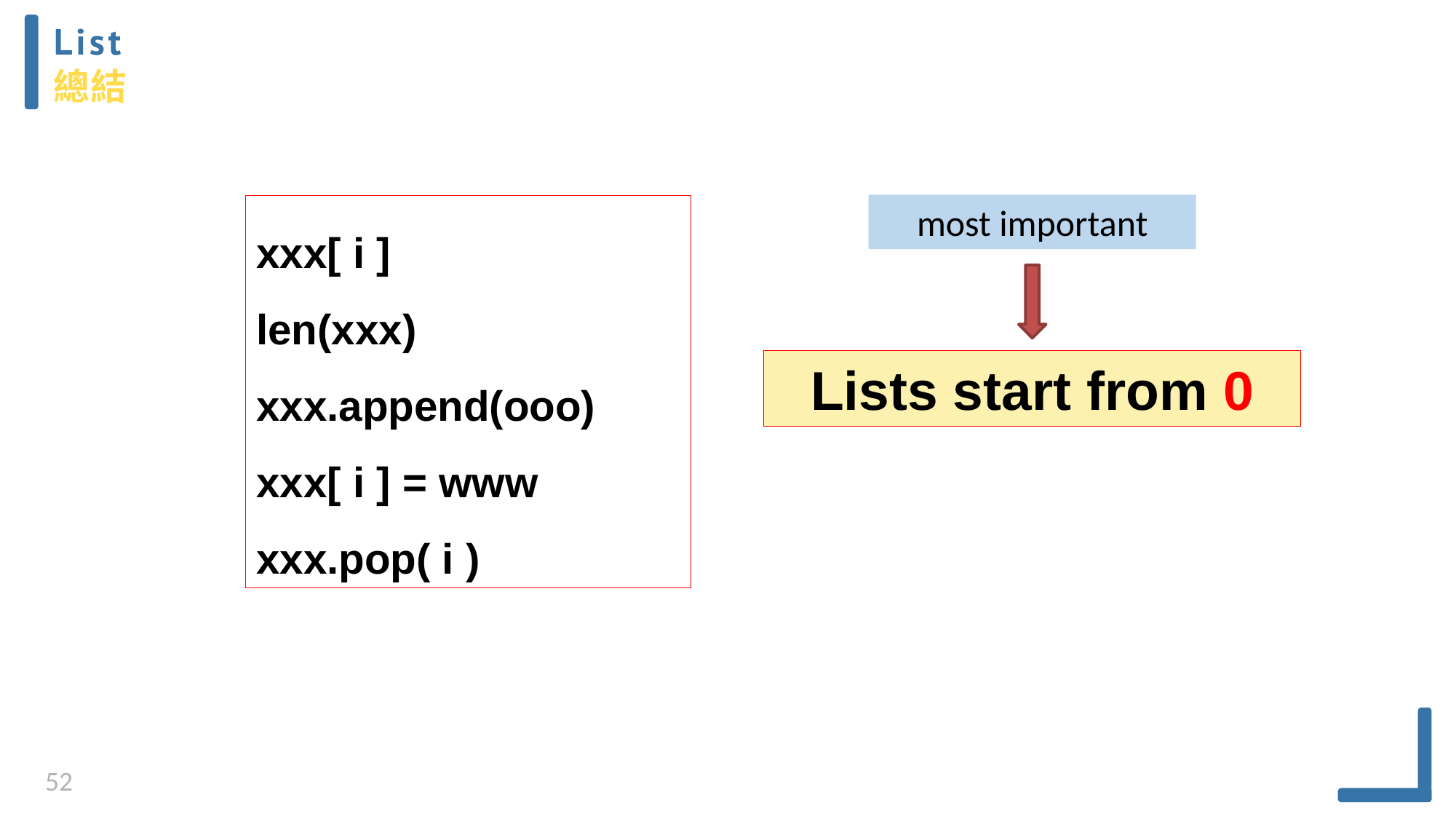

List
總結
most important
xxx[ i ]
len(xxx)
xxx.append(ooo)
xxx[ i ] = www
xxx.pop( i )

Lists start from 0

52